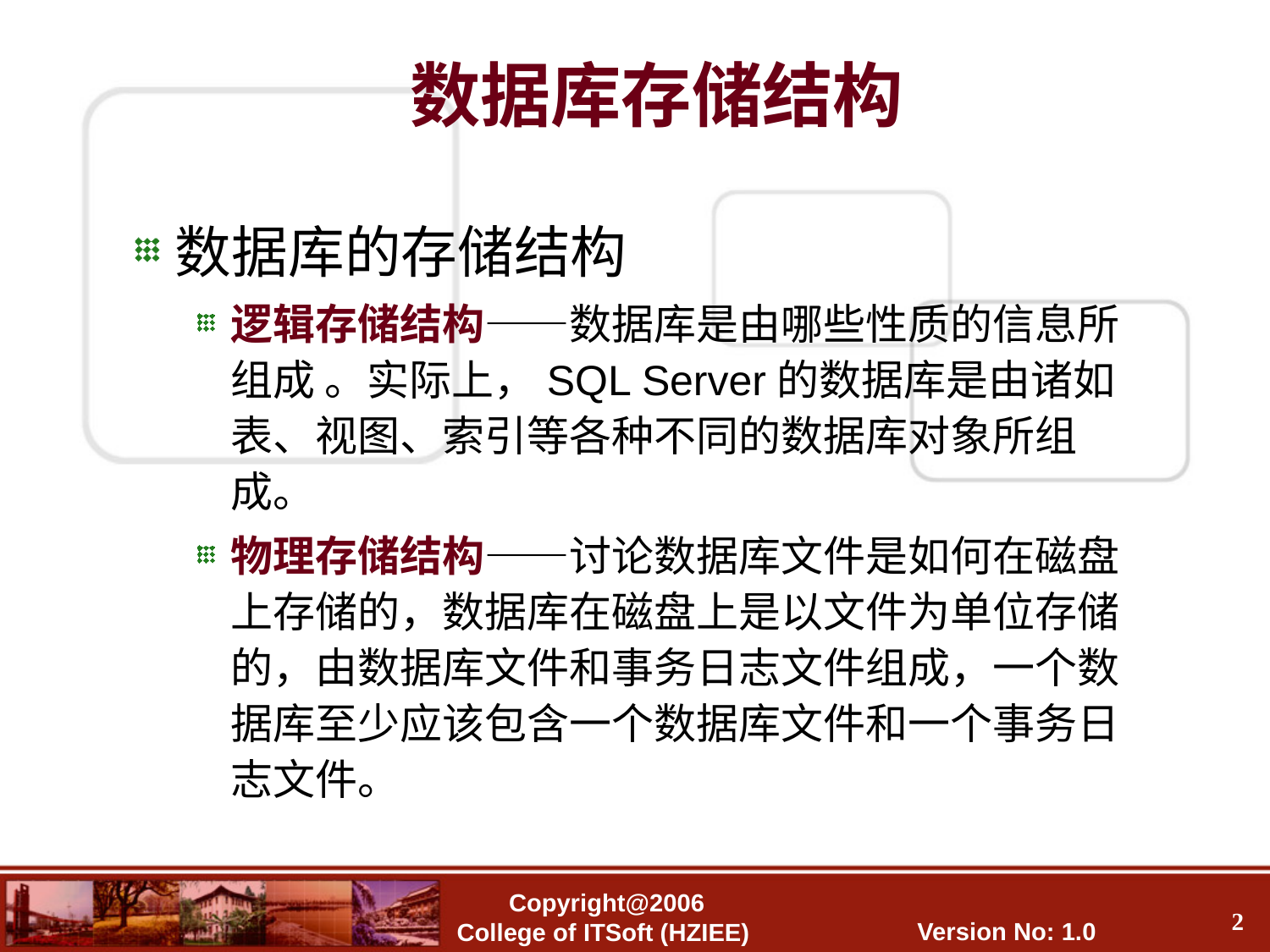

数据库存储结构
数据库的存储结构
逻辑存储结构——数据库是由哪些性质的信息所组成 。实际上，SQL Server的数据库是由诸如表、视图、索引等各种不同的数据库对象所组成。
物理存储结构——讨论数据库文件是如何在磁盘上存储的，数据库在磁盘上是以文件为单位存储的，由数据库文件和事务日志文件组成，一个数据库至少应该包含一个数据库文件和一个事务日志文件。